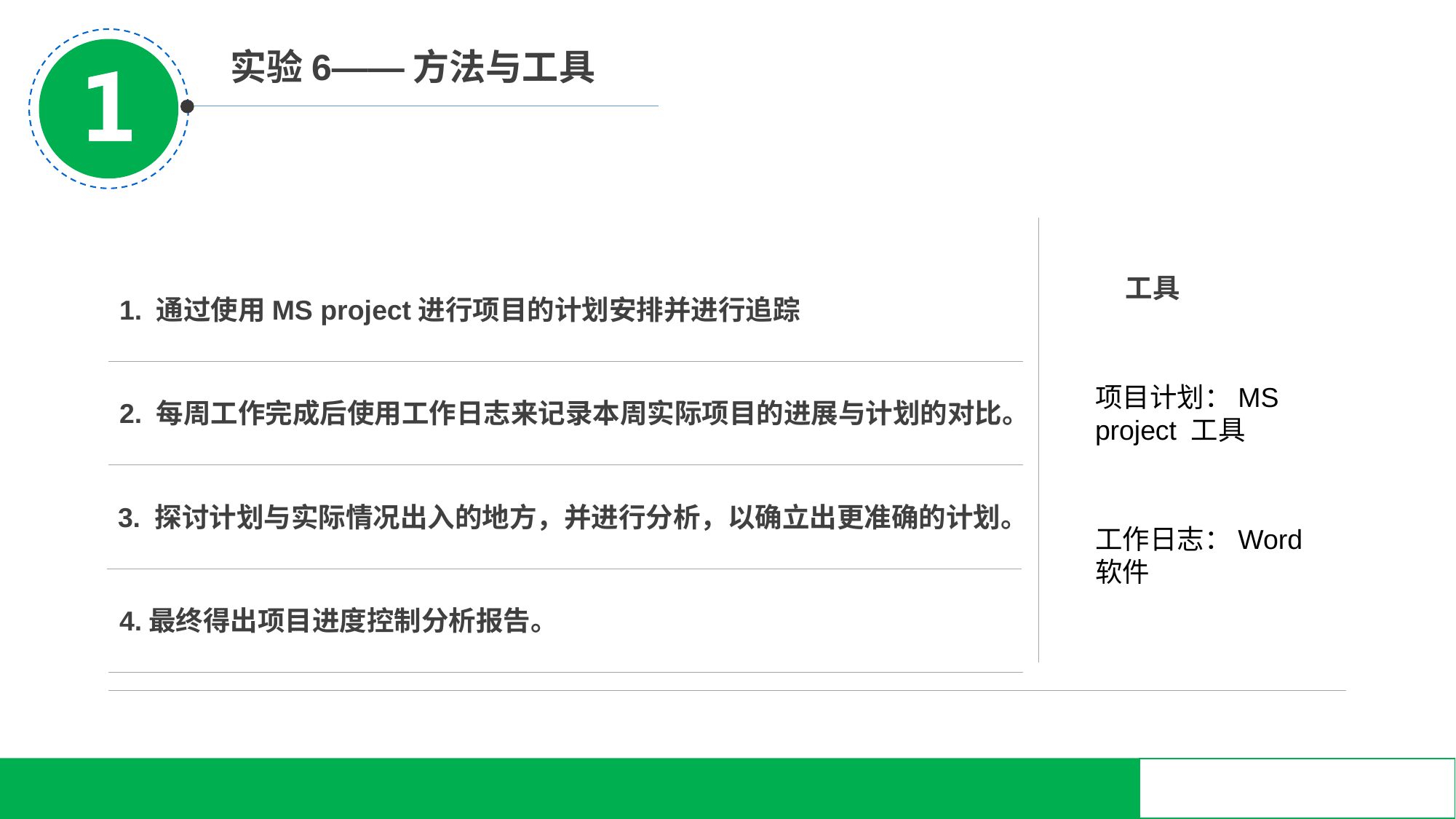

实验6——方法与工具

工具
1. 通过使用MS project进行项目的计划安排并进行追踪
项目计划：MS project 工具
2. 每周工作完成后使用工作日志来记录本周实际项目的进展与计划的对比。
3. 探讨计划与实际情况出入的地方，并进行分析，以确立出更准确的计划。
工作日志：Word软件
4.最终得出项目进度控制分析报告。